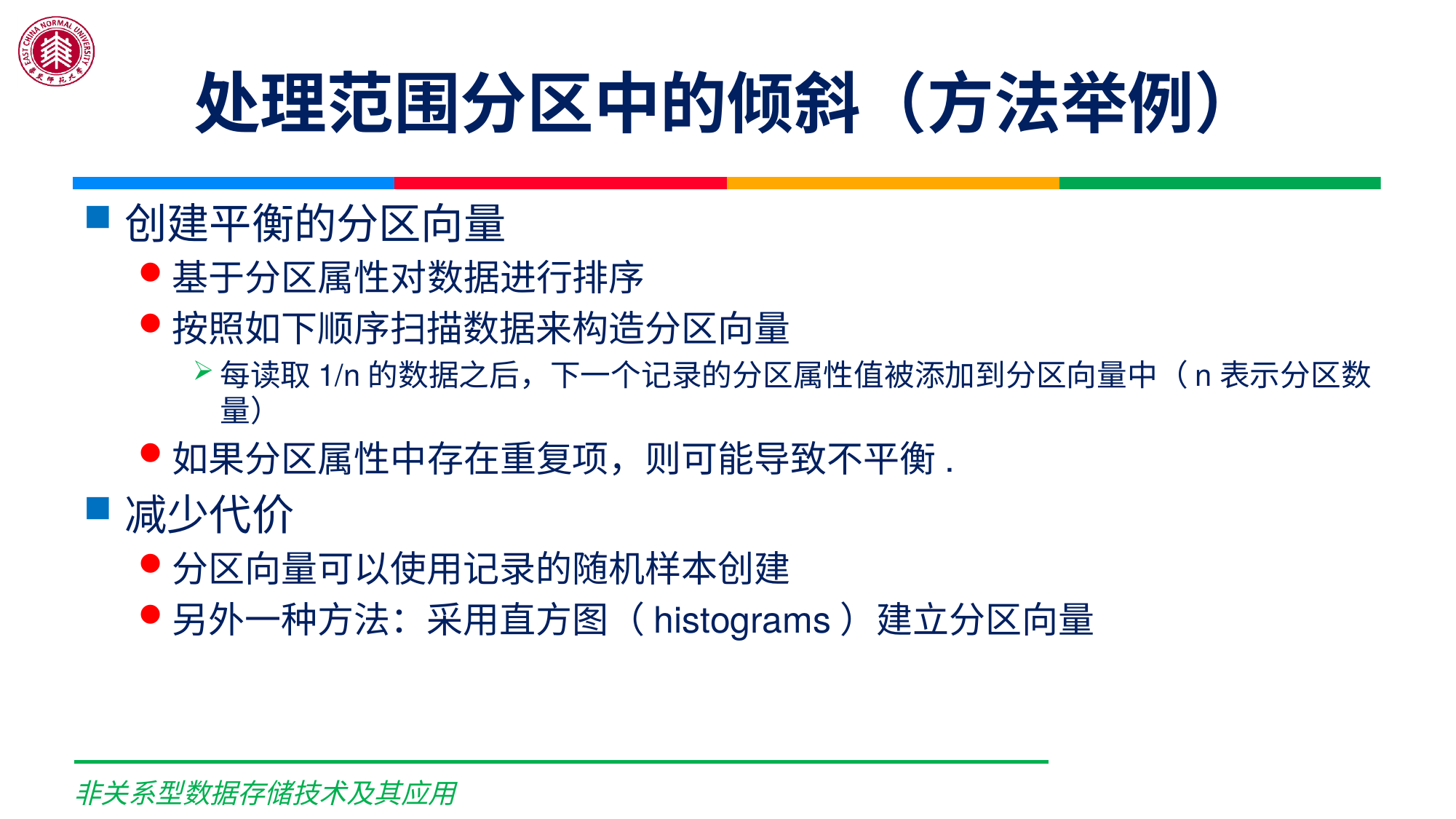

# 处理范围分区中的倾斜（方法举例）
创建平衡的分区向量
基于分区属性对数据进行排序
按照如下顺序扫描数据来构造分区向量
每读取1/n的数据之后，下一个记录的分区属性值被添加到分区向量中（n表示分区数量）
如果分区属性中存在重复项，则可能导致不平衡.
减少代价
分区向量可以使用记录的随机样本创建
另外一种方法：采用直方图（histograms）建立分区向量